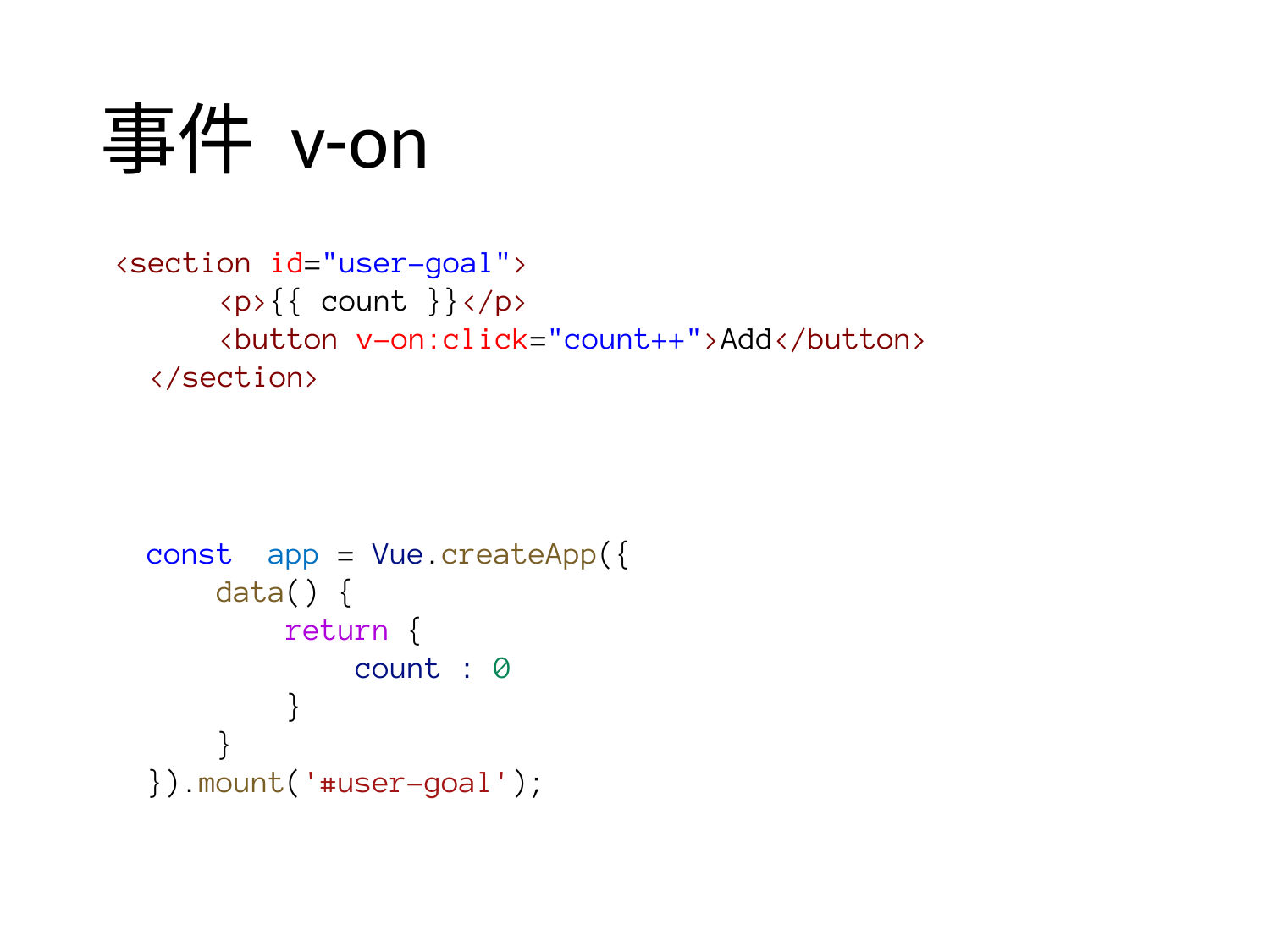

# 事件 v-on
  <section id="user-goal">
        <p>{{ count }}</p>
        <button v-on:click="count++">Add</button>
    </section>
const  app = Vue.createApp({
    data() {
        return {
            count : 0
        }
    }
}).mount('#user-goal');